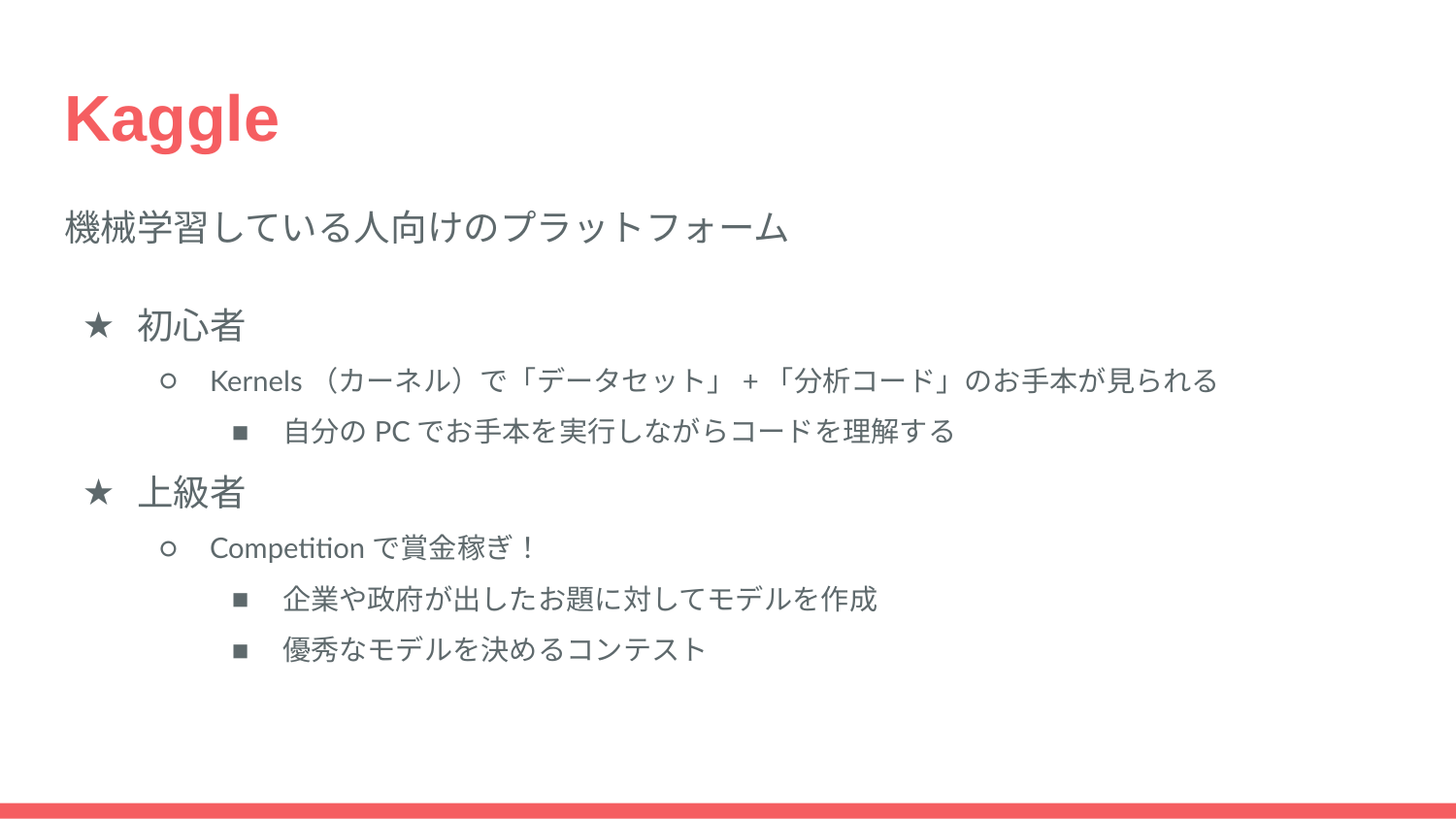

# Kaggle
機械学習している人向けのプラットフォーム
初心者
Kernels（カーネル）で「データセット」+「分析コード」のお手本が見られる
自分のPCでお手本を実行しながらコードを理解する
上級者
Competitionで賞金稼ぎ！
企業や政府が出したお題に対してモデルを作成
優秀なモデルを決めるコンテスト